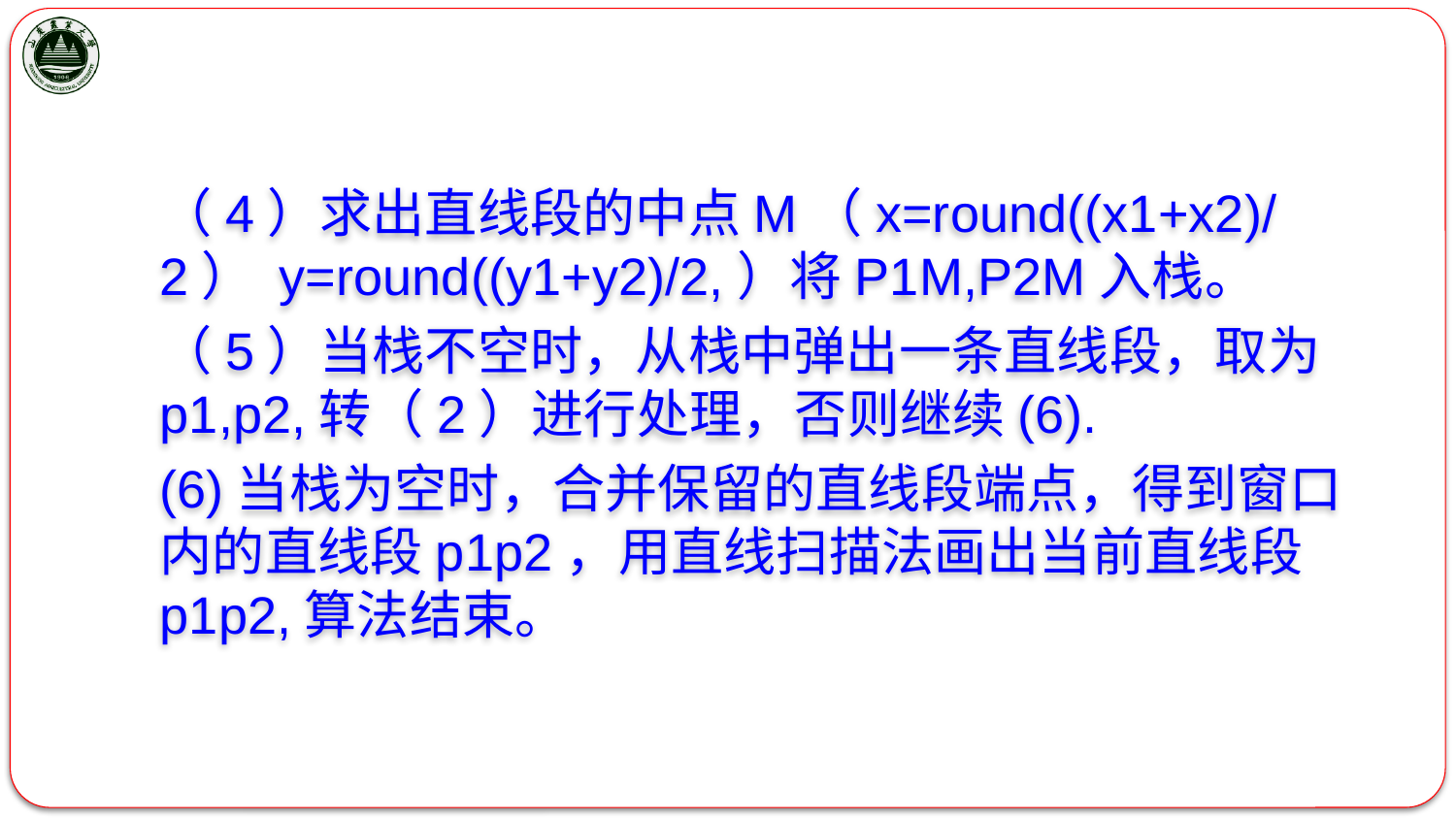

#
（4）求出直线段的中点M（x=round((x1+x2)/2） y=round((y1+y2)/2,）将P1M,P2M入栈。
（5）当栈不空时，从栈中弹出一条直线段，取为p1,p2,转（2）进行处理，否则继续(6).
(6)当栈为空时，合并保留的直线段端点，得到窗口内的直线段p1p2，用直线扫描法画出当前直线段p1p2,算法结束。